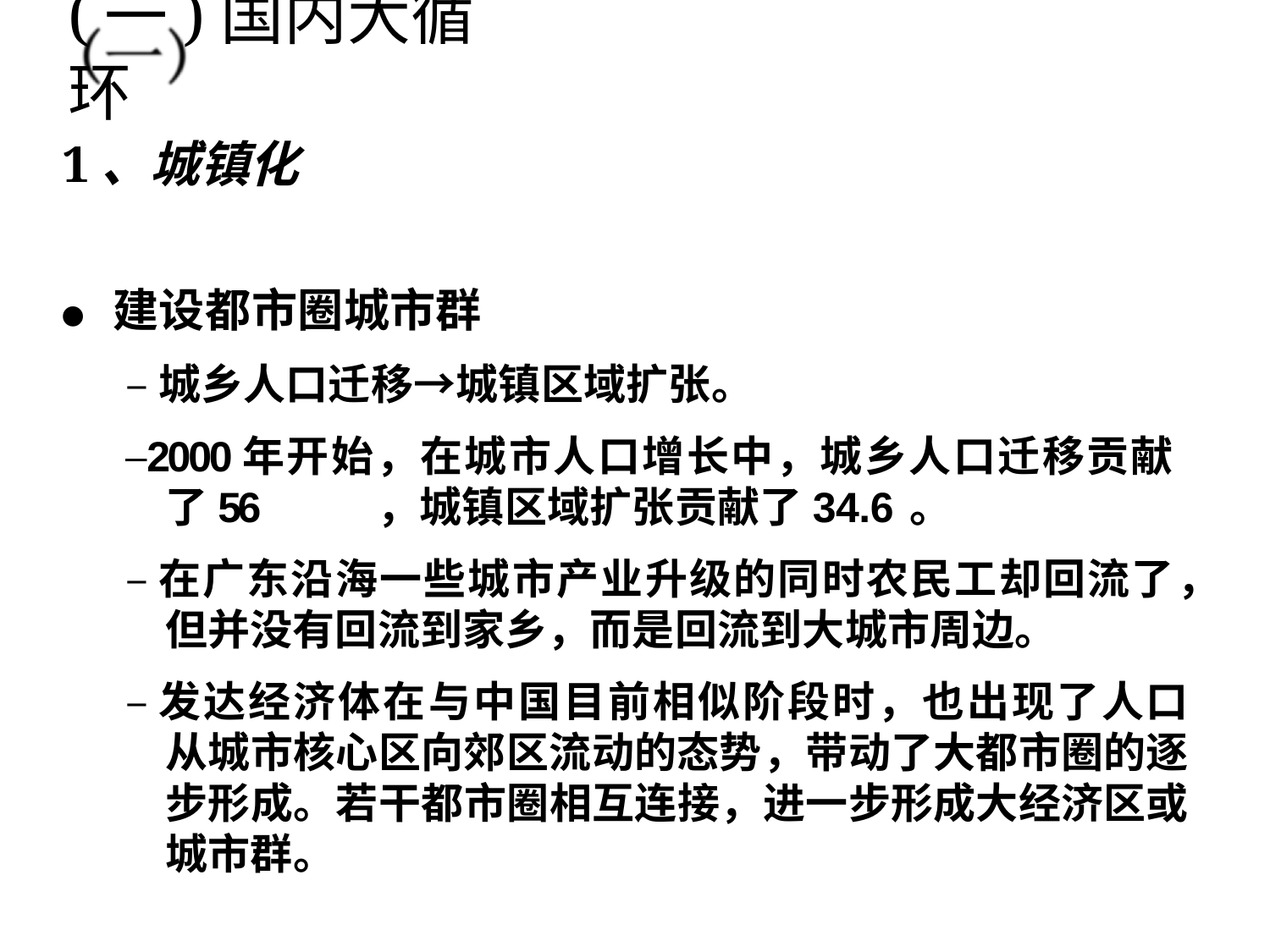

# (一)国内大循环
1、城镇化

⚫	建设都市圈城市群
–城乡人口迁移→城镇区域扩张。
–2000年开始，在城市人口增长中，城乡人口迁移贡献
了56	，城镇区域扩张贡献了34.6	。
–在广东沿海一些城市产业升级的同时农民工却回流了， 但并没有回流到家乡，而是回流到大城市周边。
–发达经济体在与中国目前相似阶段时，也出现了人口 从城市核心区向郊区流动的态势，带动了大都市圈的逐 步形成。若干都市圈相互连接，进一步形成大经济区或 城市群。